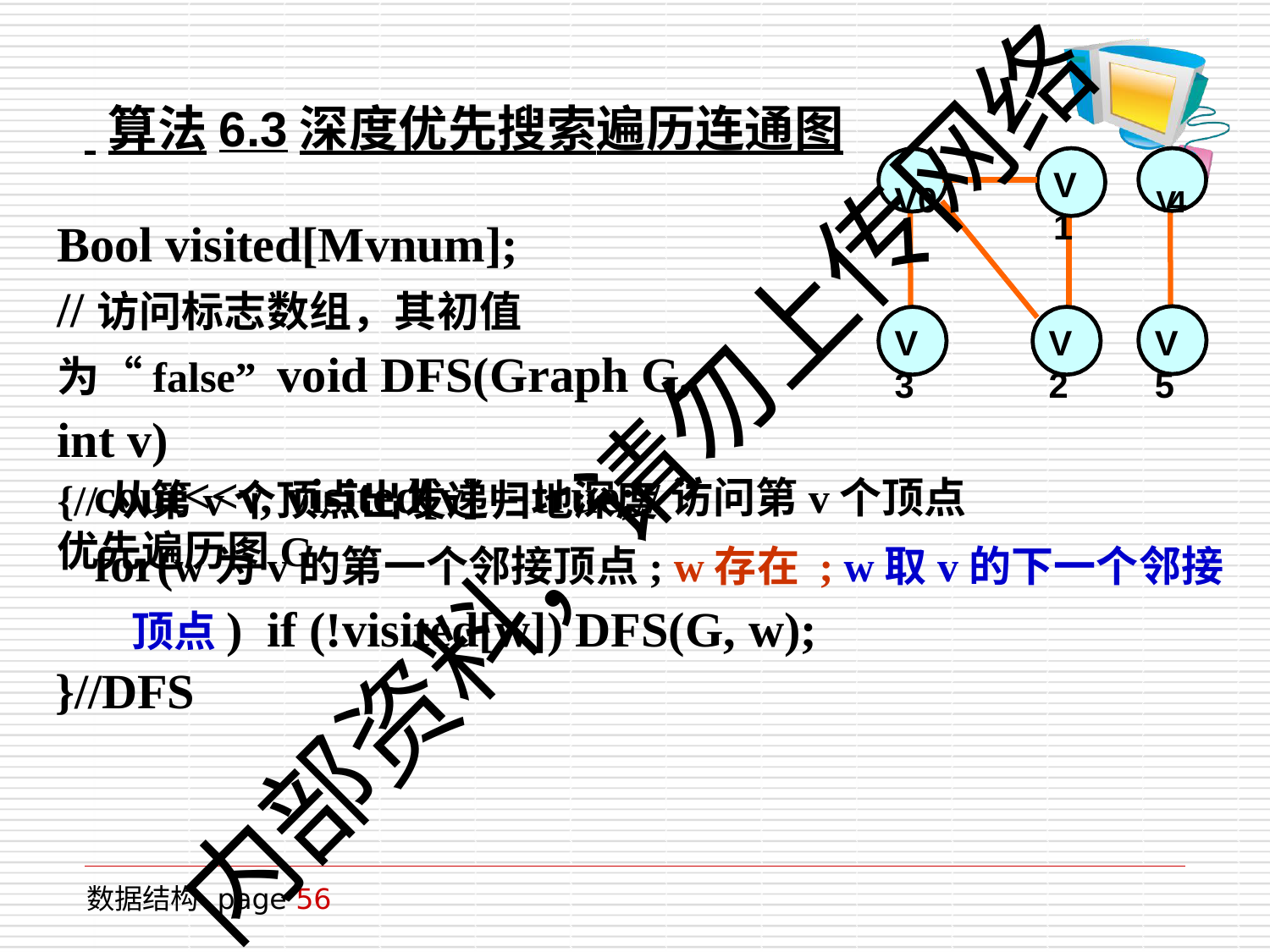

# 算法6.3	深度优先搜索遍历连通图

V0	V4
V1

Bool visited[Mvnum];
//访问标志数组，其初值为“false”  void DFS(Graph G, int v)
{//从第v个顶点出发递归地深度优先遍历图G

V5
V3
V2
内部资料，请勿上传网络
cout<<v, visited[v] = true;//访问第v个顶点
for(w为v的第一个邻接顶点; w存在 ; w取v的下一个邻接顶点)  if (!visited[w]) DFS(G, w);
}//DFS

数据结构 page 56